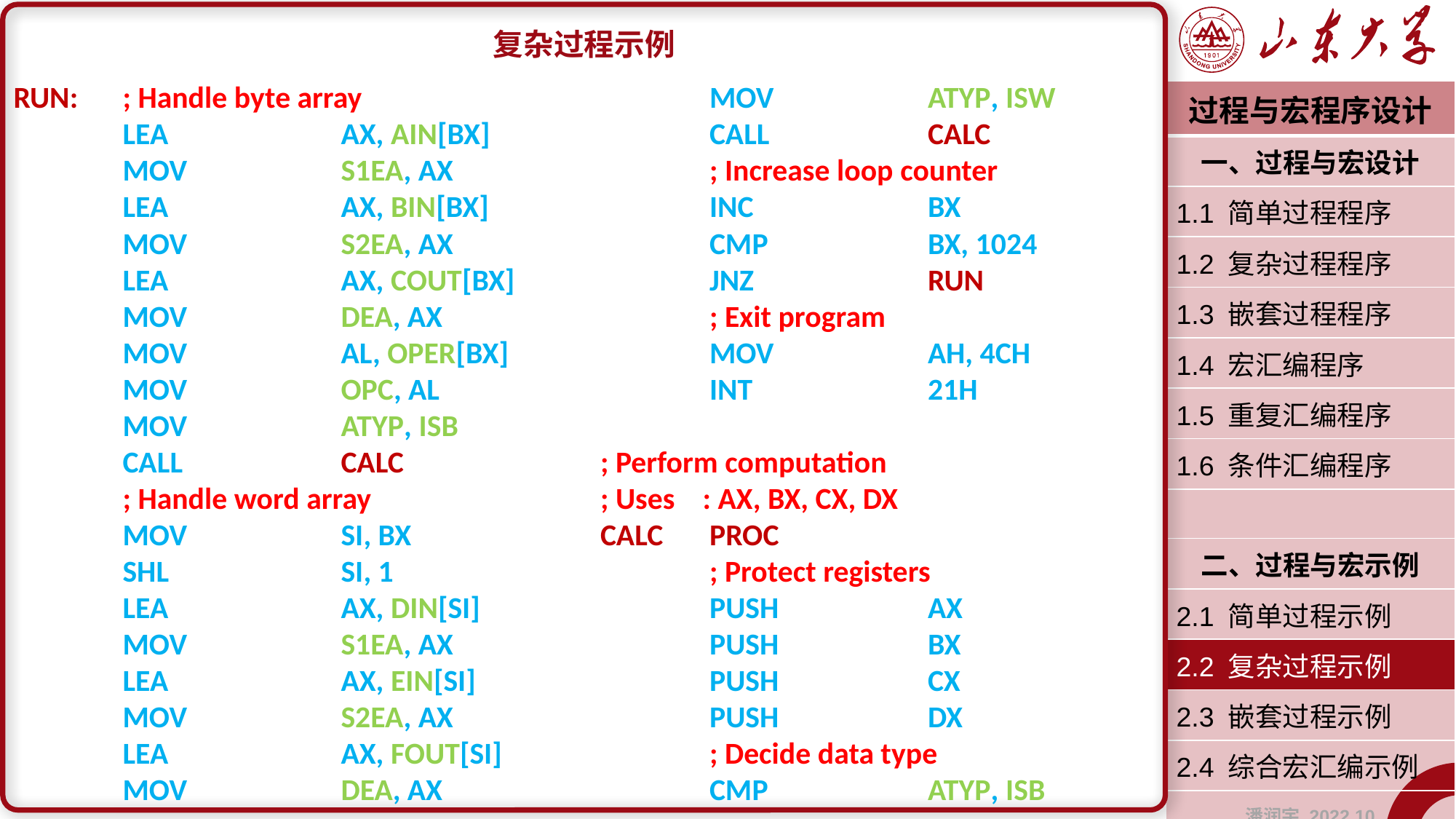

复杂过程示例
RUN:	; Handle byte array
	LEA		AX, AIN[BX]
	MOV		S1EA, AX
	LEA		AX, BIN[BX]
	MOV		S2EA, AX
	LEA		AX, COUT[BX]
	MOV		DEA, AX
	MOV		AL, OPER[BX]
	MOV		OPC, AL
	MOV		ATYP, ISB
	CALL		CALC
	; Handle word array
	MOV		SI, BX
	SHL		SI, 1
	LEA		AX, DIN[SI]
	MOV		S1EA, AX
	LEA		AX, EIN[SI]
	MOV		S2EA, AX
	LEA		AX, FOUT[SI]
	MOV		DEA, AX
	MOV		ATYP, ISW
	CALL		CALC
	; Increase loop counter
	INC		BX
	CMP		BX, 1024
	JNZ		RUN
	; Exit program
	MOV     		AH, 4CH
	INT		21H

; Perform computation
; Uses    : AX, BX, CX, DX
CALC	PROC
	; Protect registers
	PUSH		AX
	PUSH		BX
	PUSH		CX
	PUSH		DX
	; Decide data type
	CMP		ATYP, ISB
| 过程与宏程序设计 |
| --- |
| 一、过程与宏设计 |
| 1.1 简单过程程序 |
| 1.2 复杂过程程序 |
| 1.3 嵌套过程程序 |
| 1.4 宏汇编程序 |
| 1.5 重复汇编程序 |
| 1.6 条件汇编程序 |
|  |
| 二、过程与宏示例 |
| 2.1 简单过程示例 |
| 2.2 复杂过程示例 |
| 2.3 嵌套过程示例 |
| 2.4 综合宏汇编示例 |
| 潘润宇 2022.10 |